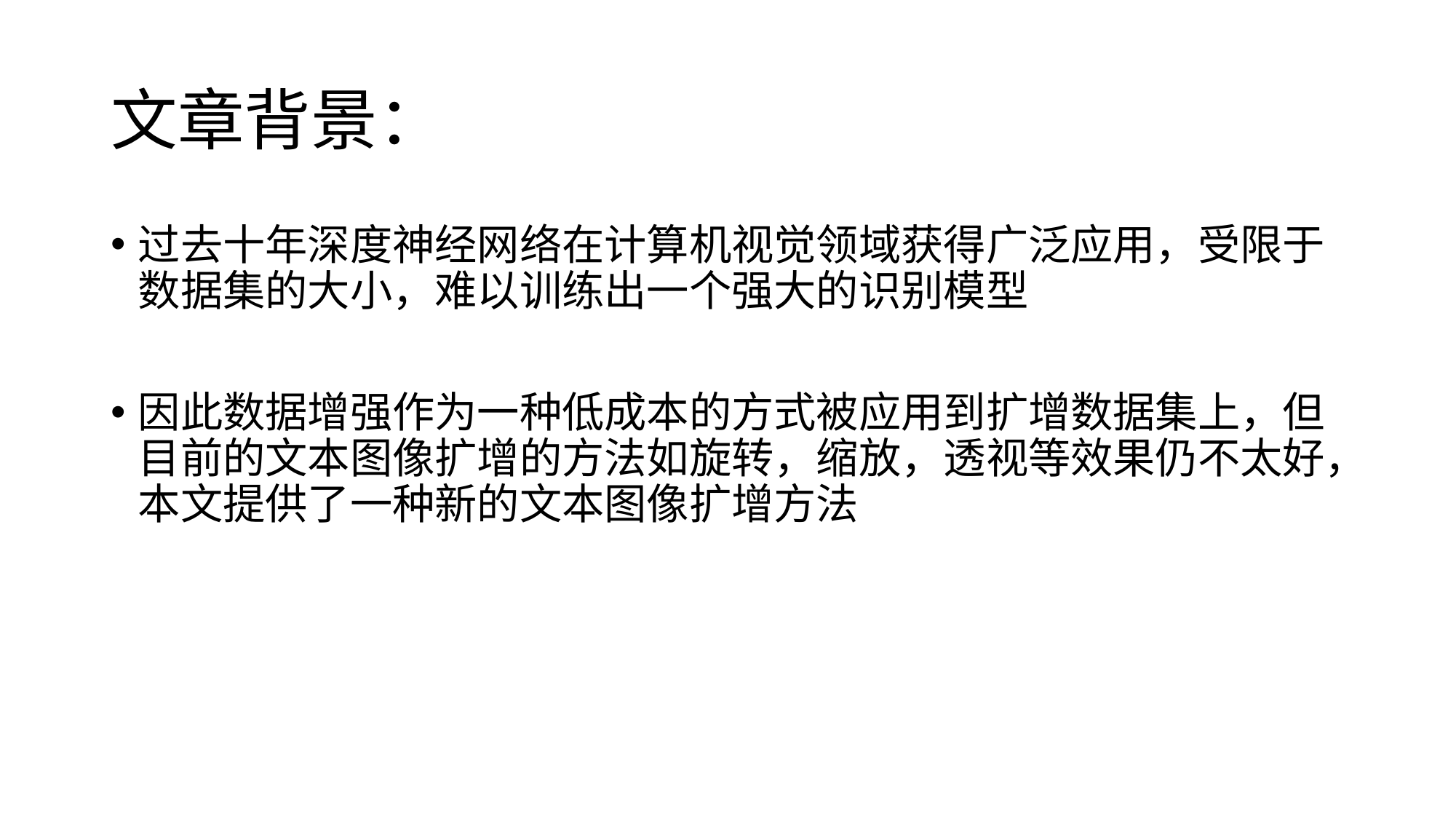

# 文章背景：
过去十年深度神经网络在计算机视觉领域获得广泛应用，受限于数据集的大小，难以训练出一个强大的识别模型

因此数据增强作为一种低成本的方式被应用到扩增数据集上，但目前的文本图像扩增的方法如旋转，缩放，透视等效果仍不太好，本文提供了一种新的文本图像扩增方法